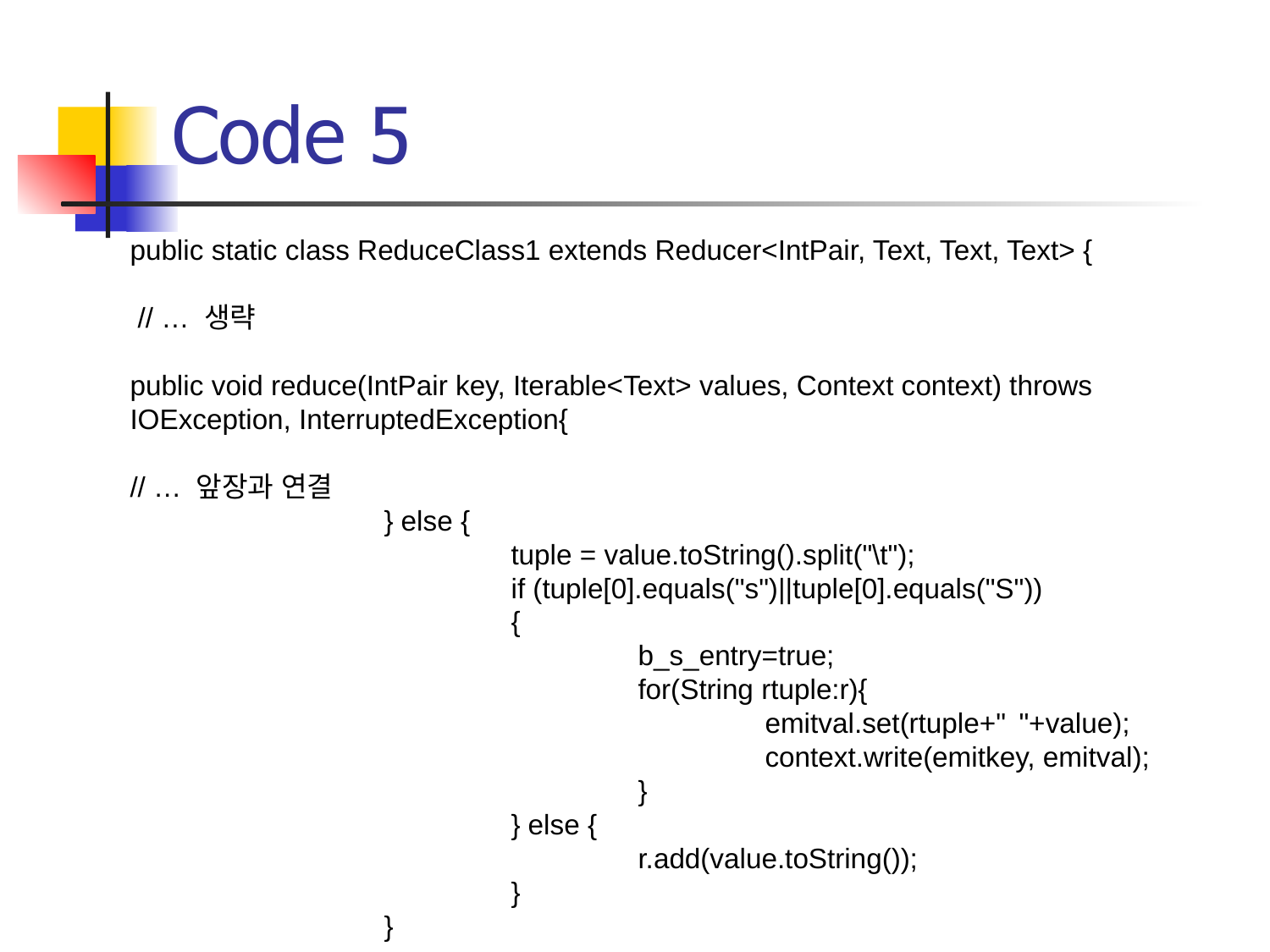

# Code 5
public static class ReduceClass1 extends Reducer<IntPair, Text, Text, Text> {

 // … 생략

public void reduce(IntPair key, Iterable<Text> values, Context context) throws IOException, InterruptedException{

// … 앞장과 연결
		} else {
			tuple = value.toString().split("\t");
			if (tuple[0].equals("s")||tuple[0].equals("S"))
			{
				b_s_entry=true;
				for(String rtuple:r){
					emitval.set(rtuple+"	"+value);
					context.write(emitkey, emitval);
				}
			} else {
				r.add(value.toString());
			}
		}